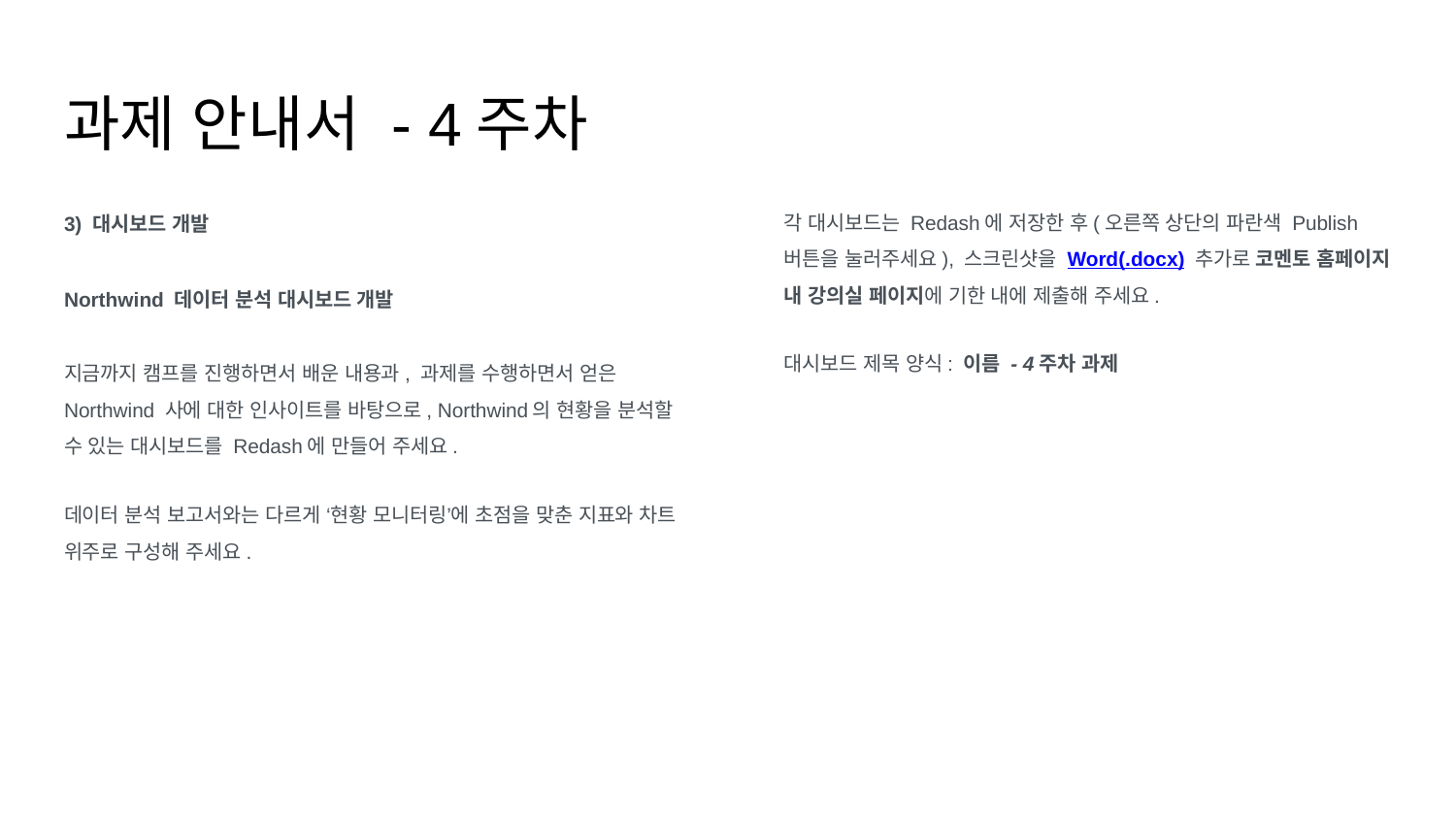

# 과제 안내서 - 4주차
3) 대시보드 개발

Northwind 데이터 분석 대시보드 개발

지금까지 캠프를 진행하면서 배운 내용과, 과제를 수행하면서 얻은 Northwind 사에 대한 인사이트를 바탕으로, Northwind의 현황을 분석할 수 있는 대시보드를 Redash에 만들어 주세요.
데이터 분석 보고서와는 다르게 ‘현황 모니터링’에 초점을 맞춘 지표와 차트 위주로 구성해 주세요.

각 대시보드는 Redash에 저장한 후(오른쪽 상단의 파란색 Publish 버튼을 눌러주세요), 스크린샷을 Word(.docx) 추가로 코멘토 홈페이지 내 강의실 페이지에 기한 내에 제출해 주세요.
대시보드 제목 양식: 이름 - 4주차 과제